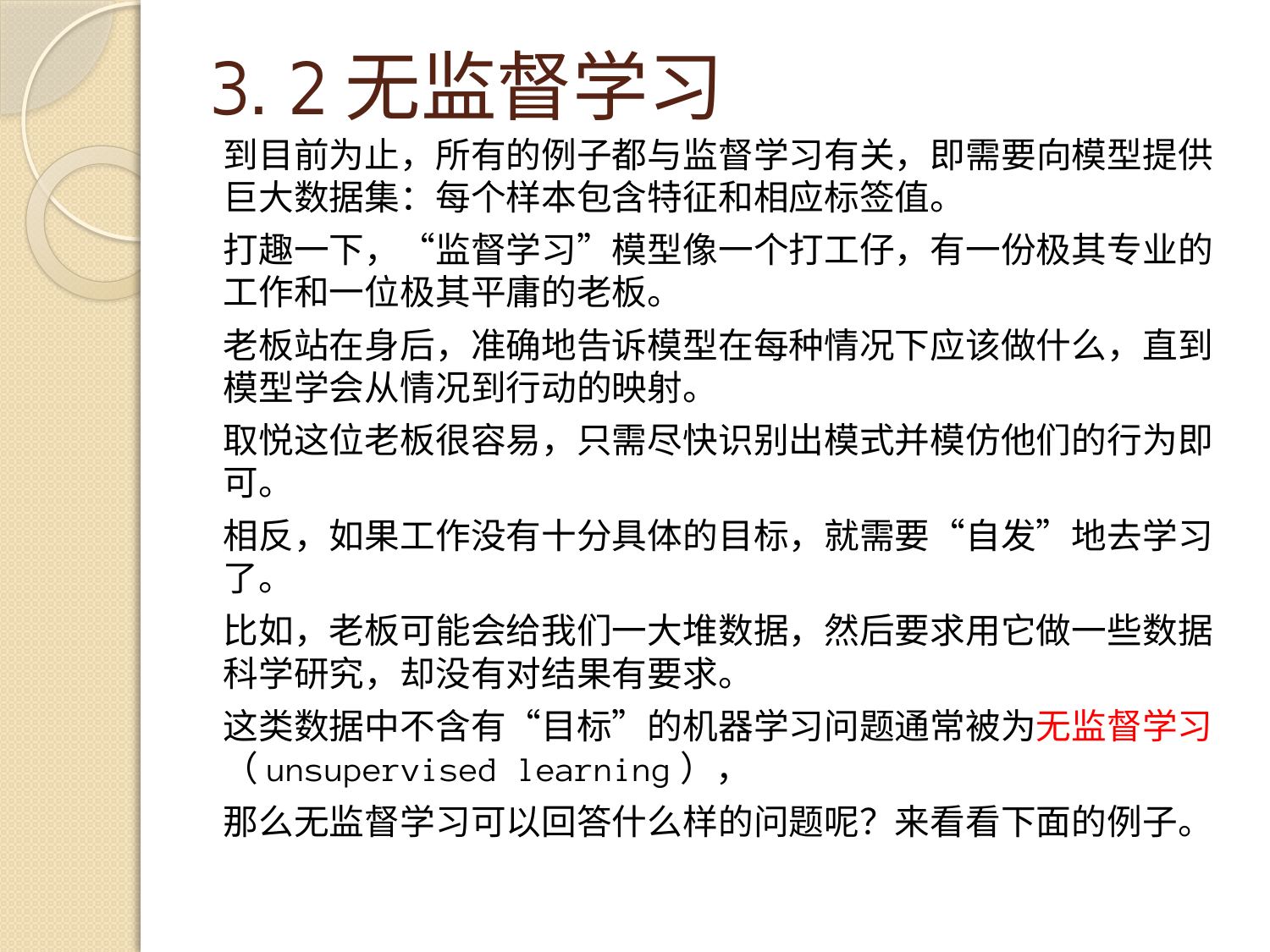

# 3. 2无监督学习
到目前为止，所有的例子都与监督学习有关，即需要向模型提供巨大数据集：每个样本包含特征和相应标签值。
打趣一下，“监督学习”模型像一个打工仔，有一份极其专业的工作和一位极其平庸的老板。
老板站在身后，准确地告诉模型在每种情况下应该做什么，直到模型学会从情况到行动的映射。
取悦这位老板很容易，只需尽快识别出模式并模仿他们的行为即可。
相反，如果工作没有十分具体的目标，就需要“自发”地去学习了。
比如，老板可能会给我们一大堆数据，然后要求用它做一些数据科学研究，却没有对结果有要求。
这类数据中不含有“目标”的机器学习问题通常被为无监督学习（unsupervised learning），
那么无监督学习可以回答什么样的问题呢？来看看下面的例子。